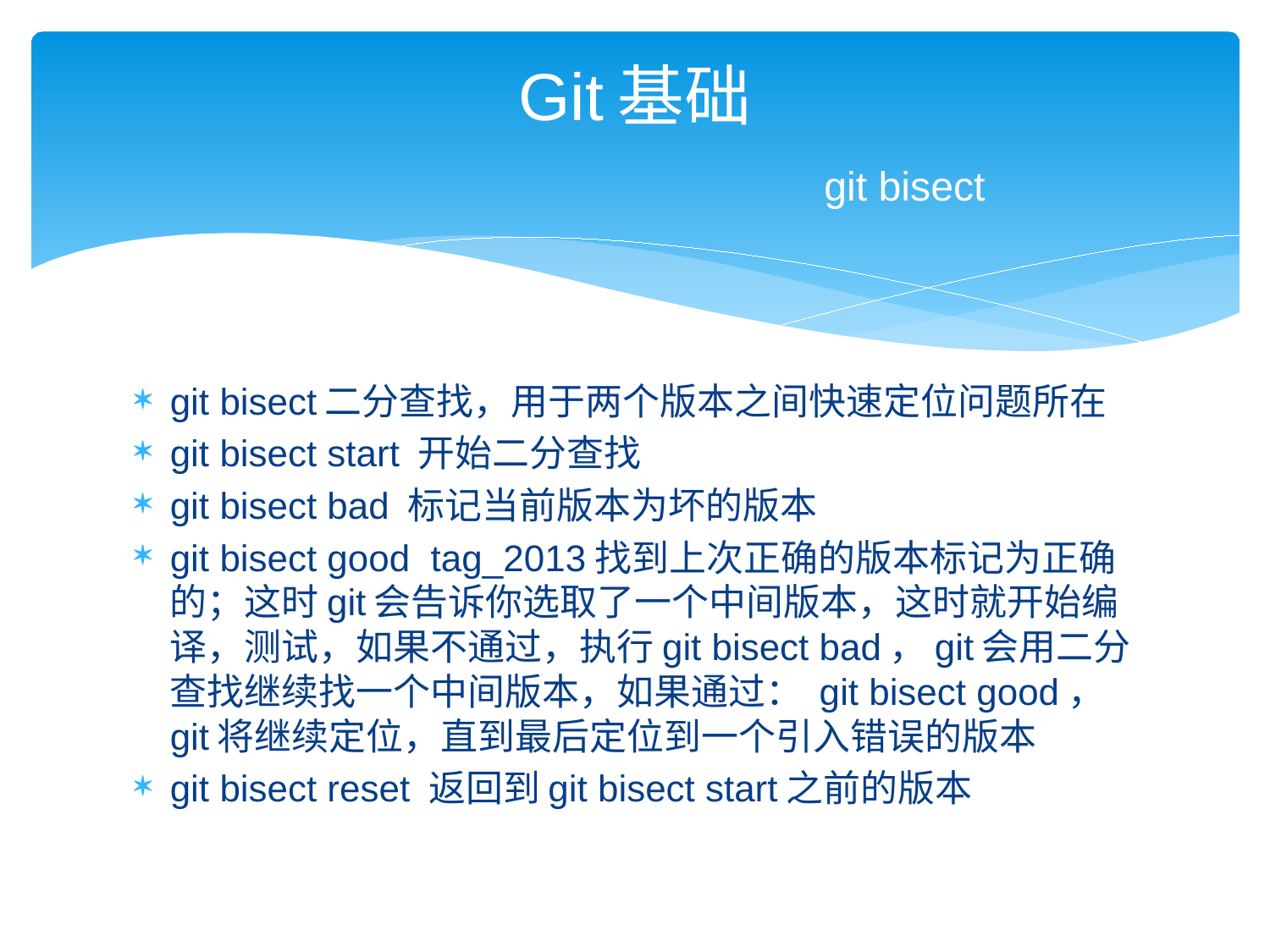

# Git基础 git bisect
git bisect二分查找，用于两个版本之间快速定位问题所在
git bisect start 开始二分查找
git bisect bad 标记当前版本为坏的版本
git bisect good  tag_2013找到上次正确的版本标记为正确的；这时git会告诉你选取了一个中间版本，这时就开始编译，测试，如果不通过，执行git bisect bad，git会用二分查找继续找一个中间版本，如果通过： git bisect good， git将继续定位，直到最后定位到一个引入错误的版本
git bisect reset 返回到git bisect start之前的版本